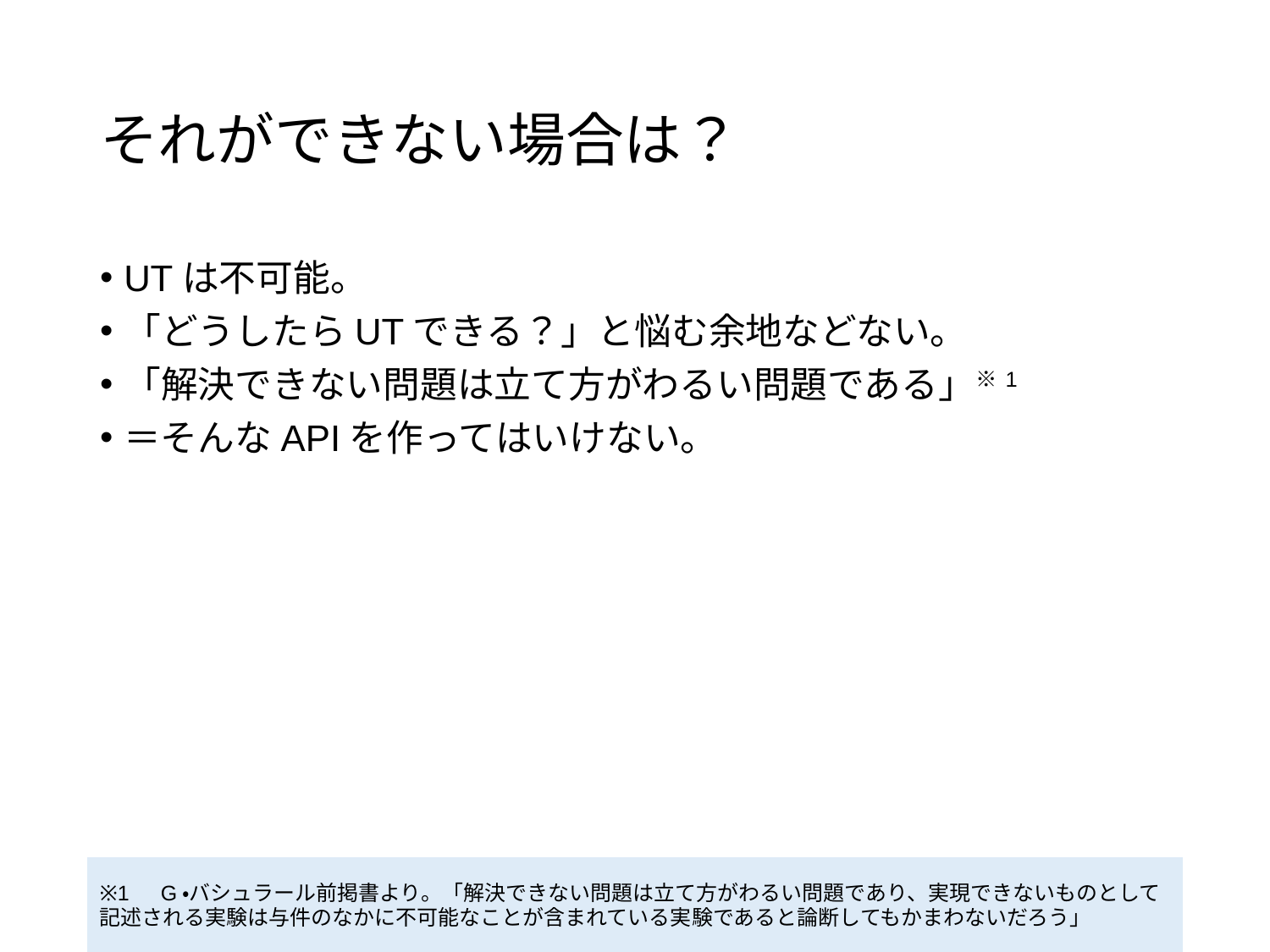

# それができない場合は？
UTは不可能。
「どうしたらUTできる？」と悩む余地などない。
「解決できない問題は立て方がわるい問題である」※1
＝そんなAPIを作ってはいけない。

※1　G・バシュラール前掲書より。「解決できない問題は立て方がわるい問題であり、実現できないものとして記述される実験は与件のなかに不可能なことが含まれている実験であると論断してもかまわないだろう」